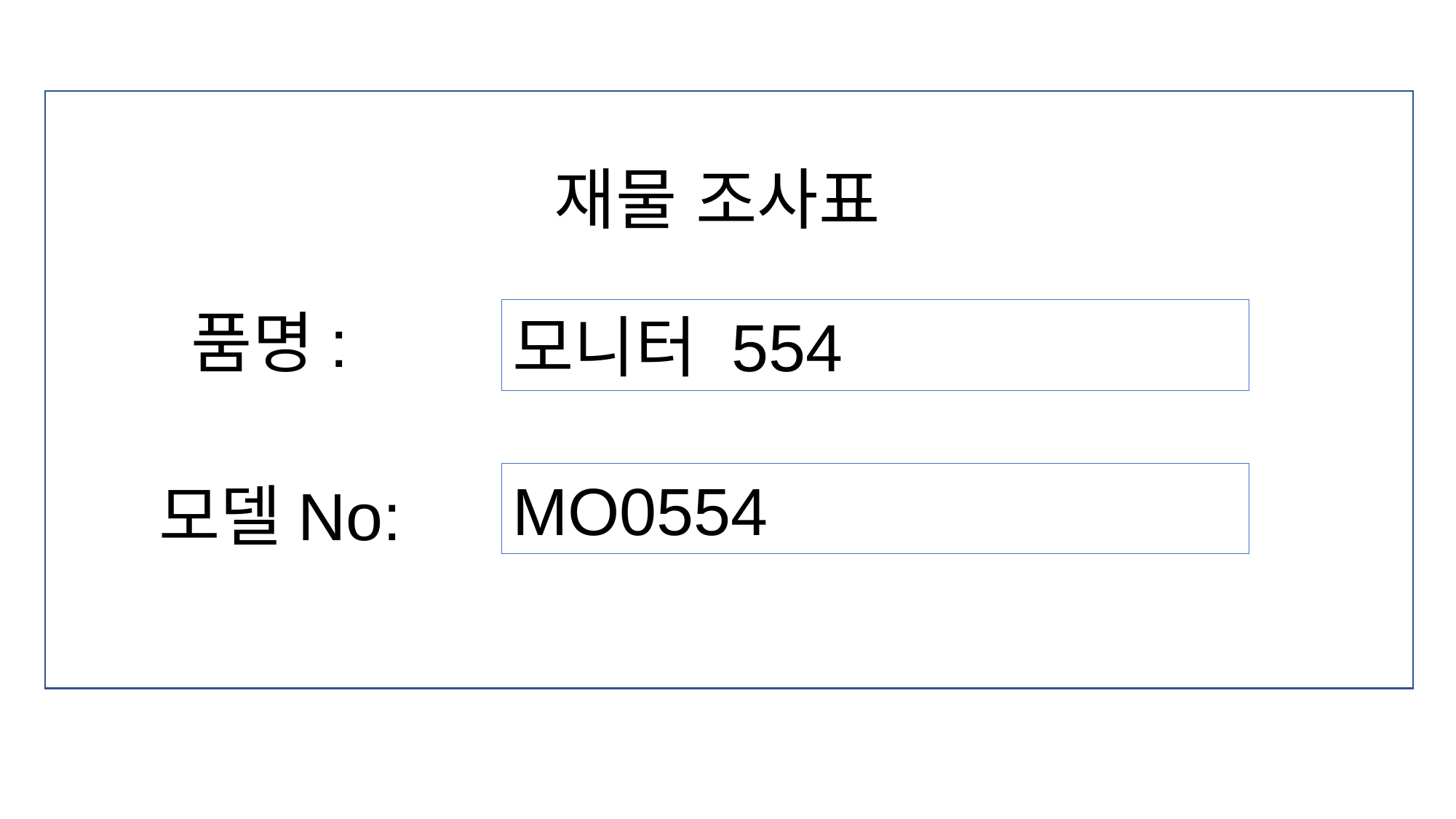

재물 조사표
품명:
모니터 554
MO0554
모델No: